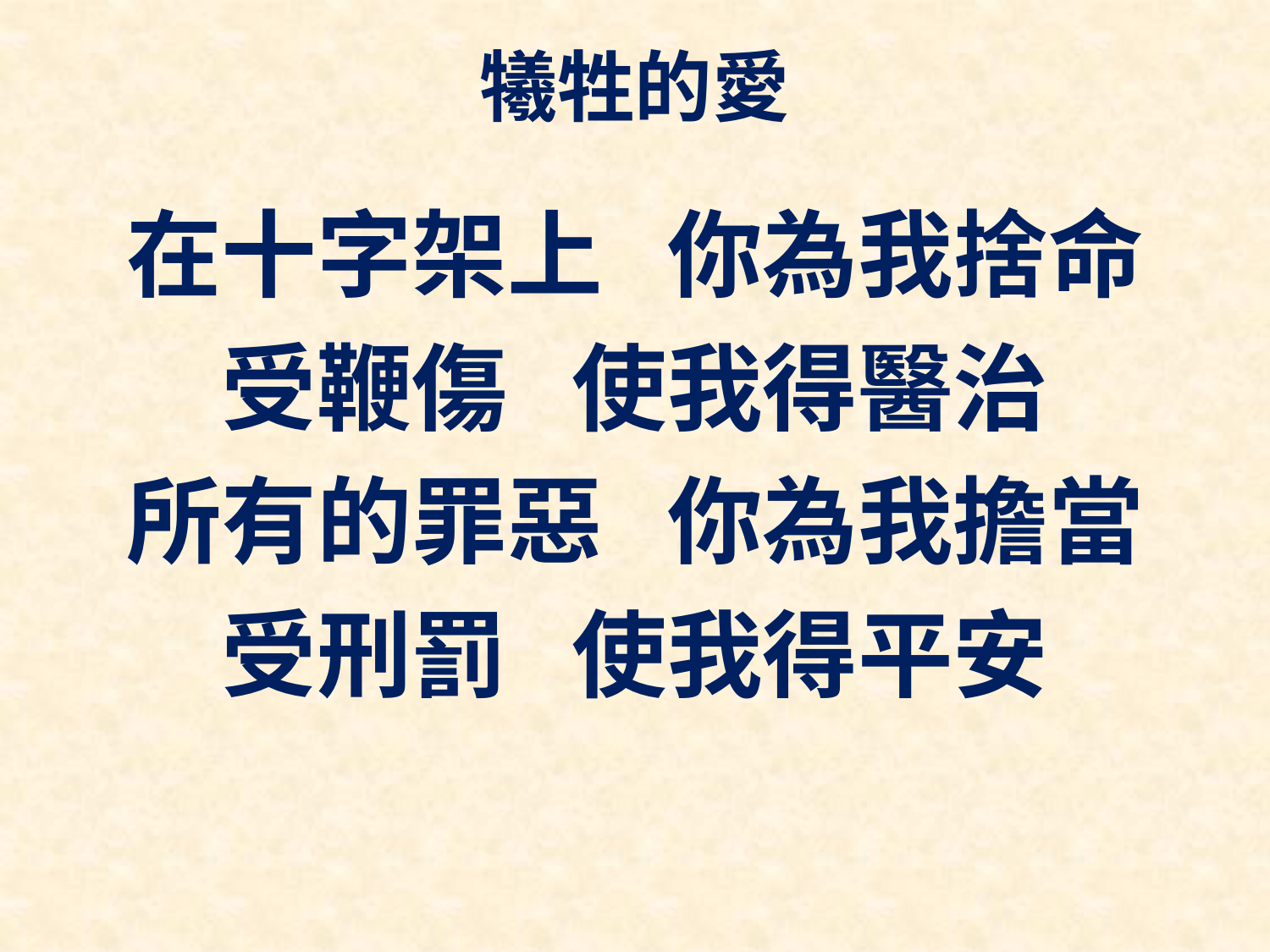

# 犧牲的愛
在十字架上   你為我捨命
受鞭傷   使我得醫治
所有的罪惡   你為我擔當
受刑罰   使我得平安